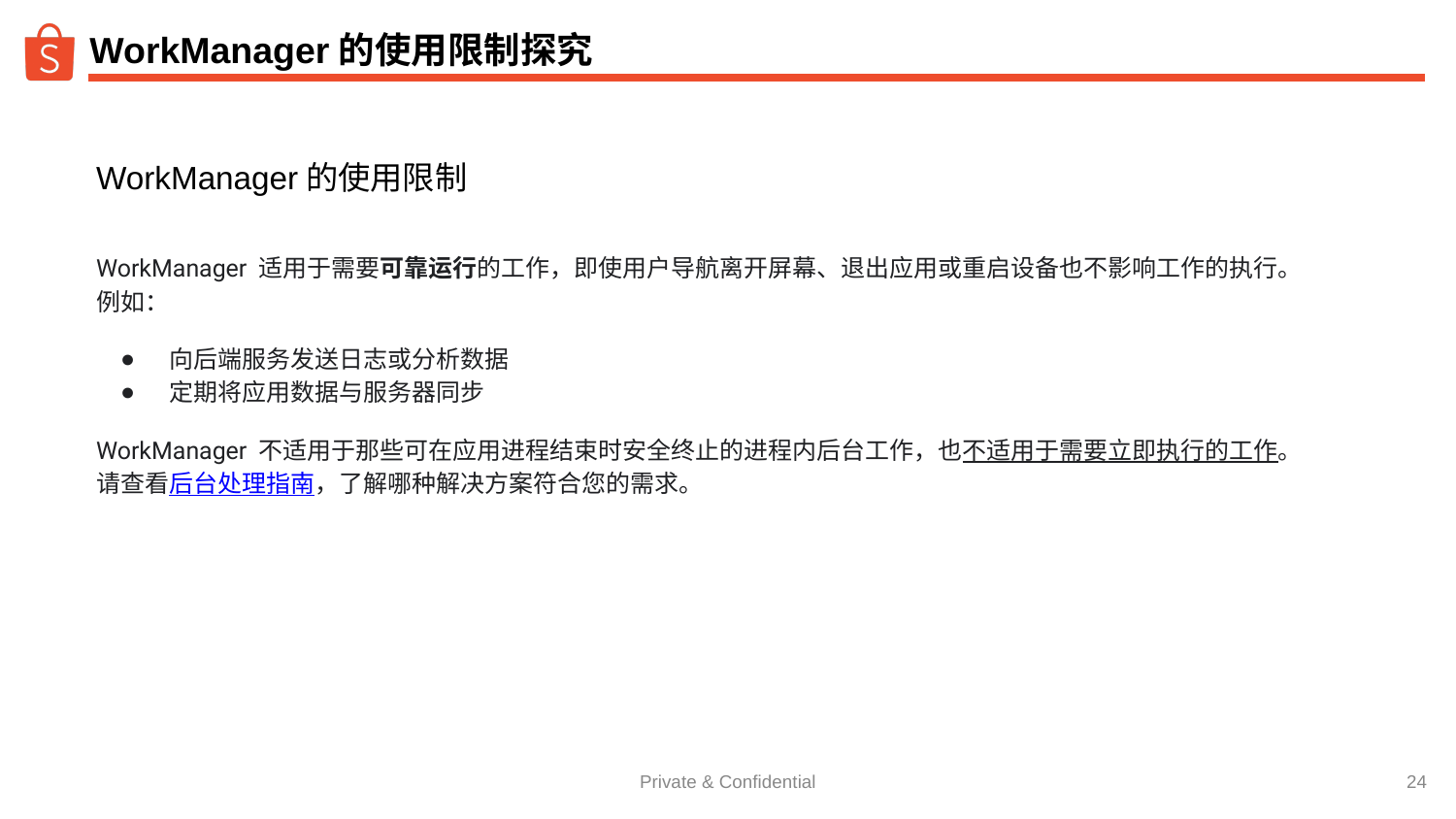

# WorkManager的使用限制探究
WorkManager的使用限制
WorkManager 适用于需要可靠运行的工作，即使用户导航离开屏幕、退出应用或重启设备也不影响工作的执行。例如：
向后端服务发送日志或分析数据
定期将应用数据与服务器同步
WorkManager 不适用于那些可在应用进程结束时安全终止的进程内后台工作，也不适用于需要立即执行的工作。请查看后台处理指南，了解哪种解决方案符合您的需求。
24